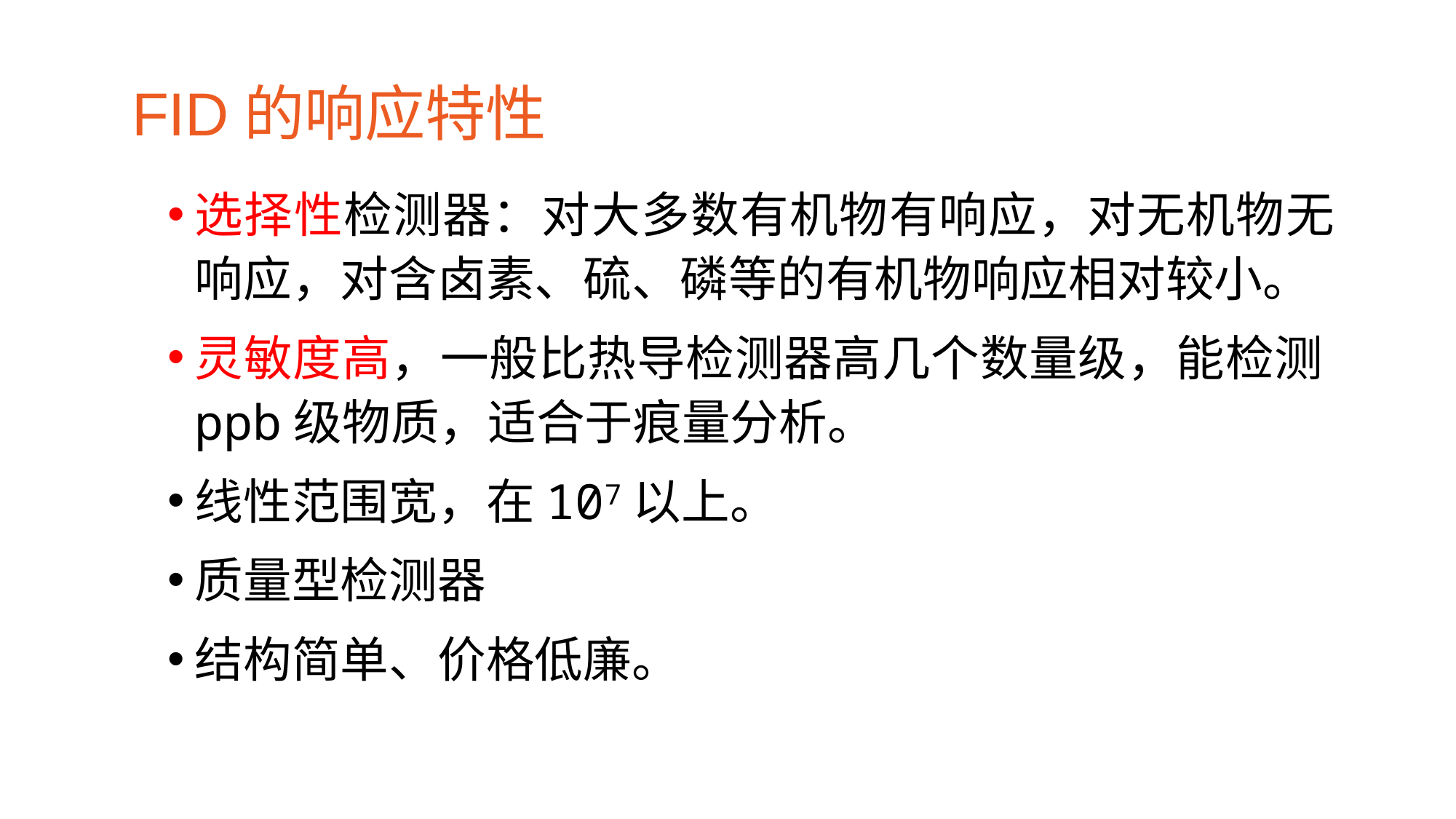

FID的响应特性
选择性检测器：对大多数有机物有响应，对无机物无响应，对含卤素、硫、磷等的有机物响应相对较小。
灵敏度高，一般比热导检测器高几个数量级，能检测ppb级物质，适合于痕量分析。
线性范围宽，在107以上。
质量型检测器
结构简单、价格低廉。